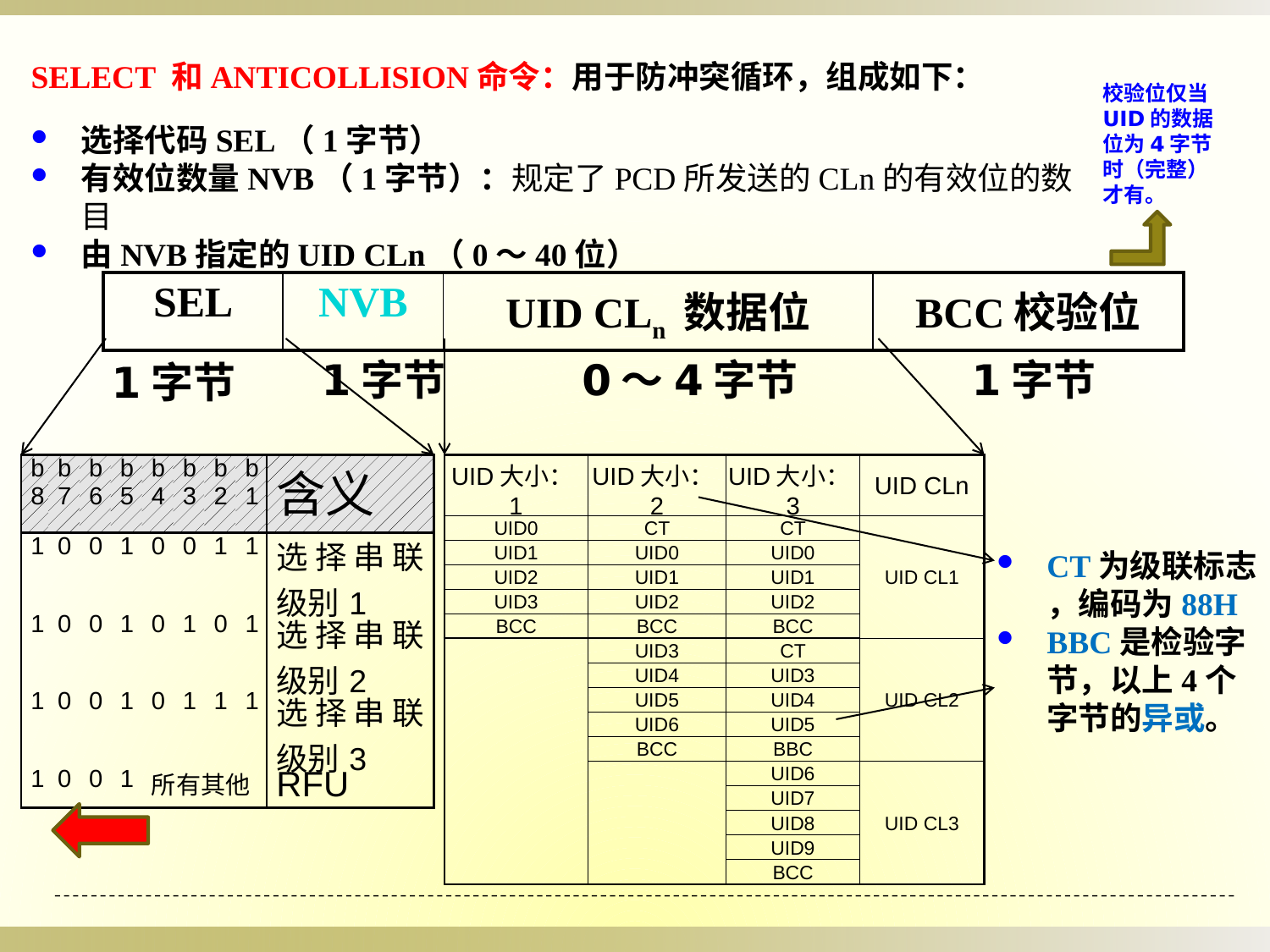

SELECT 和ANTICOLLISION命令：用于防冲突循环，组成如下：

校验位仅当UID的数据位为4字节时（完整）才有。
选择代码SEL（1字节）
有效位数量NVB（1字节）：规定了PCD所发送的CLn的有效位的数目
由NVB指定的UID CLn（0～40位）

| SEL | NVB | UID CLn 数据位 | BCC校验位 |
| --- | --- | --- | --- |
1字节
0～4字节
1字节
1字节
| b8 | b7 | b6 | b5 | b4 | b3 | b2 | b1 | 含义 |
| --- | --- | --- | --- | --- | --- | --- | --- | --- |
| 1 | 0 | 0 | 1 | 0 | 0 | 1 | 1 | 选择串联级别1 |
| 1 | 0 | 0 | 1 | 0 | 1 | 0 | 1 | 选择串联级别2 |
| 1 | 0 | 0 | 1 | 0 | 1 | 1 | 1 | 选择串联级别3 |
| 1 | 0 | 0 | 1 | 所有其他 |  |  |  | RFU |
| UID大小：1 | UID大小：2 | UID大小：3 | UID CLn |
| --- | --- | --- | --- |
| UID0 | CT | CT | UID CL1 |
| UID1 | UID0 | UID0 |  |
| UID2 | UID1 | UID1 |  |
| UID3 | UID2 | UID2 |  |
| BCC | BCC | BCC |  |
|  | UID3 | CT | UID CL2 |
|  | UID4 | UID3 |  |
|  | UID5 | UID4 |  |
|  | UID6 | UID5 |  |
|  | BCC | BBC |  |
|  |  | UID6 | UID CL3 |
|  |  | UID7 |  |
|  |  | UID8 |  |
|  |  | UID9 |  |
|  |  | BCC |  |
CT为级联标志 ，编码为88H
BBC是检验字节，以上4个字节的异或。